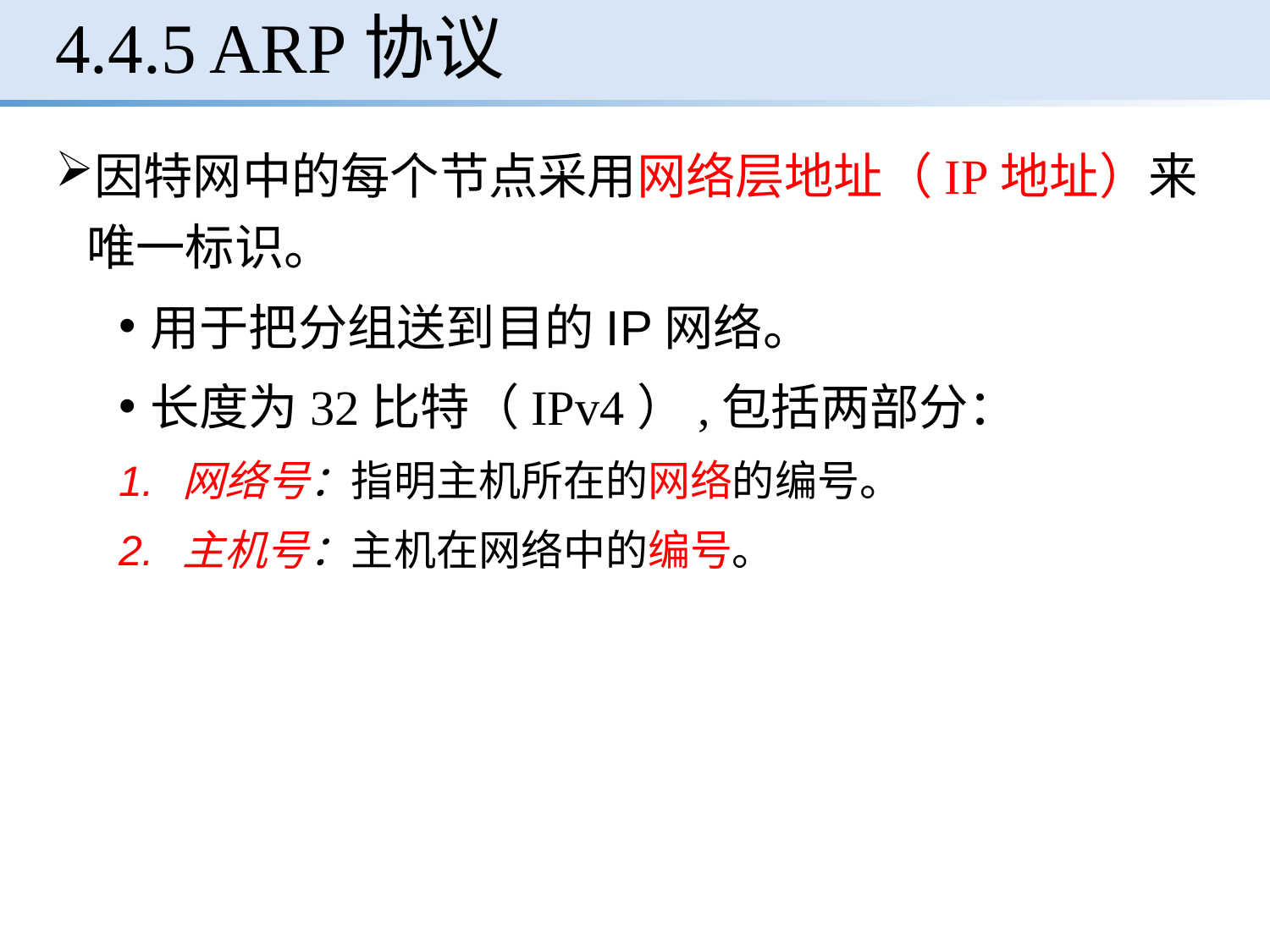

# 4.4.5 ARP协议
因特网中的每个节点采用网络层地址（IP地址）来唯一标识。
用于把分组送到目的IP网络。
长度为32比特（IPv4）,包括两部分：
网络号：指明主机所在的网络的编号。
主机号：主机在网络中的编号。